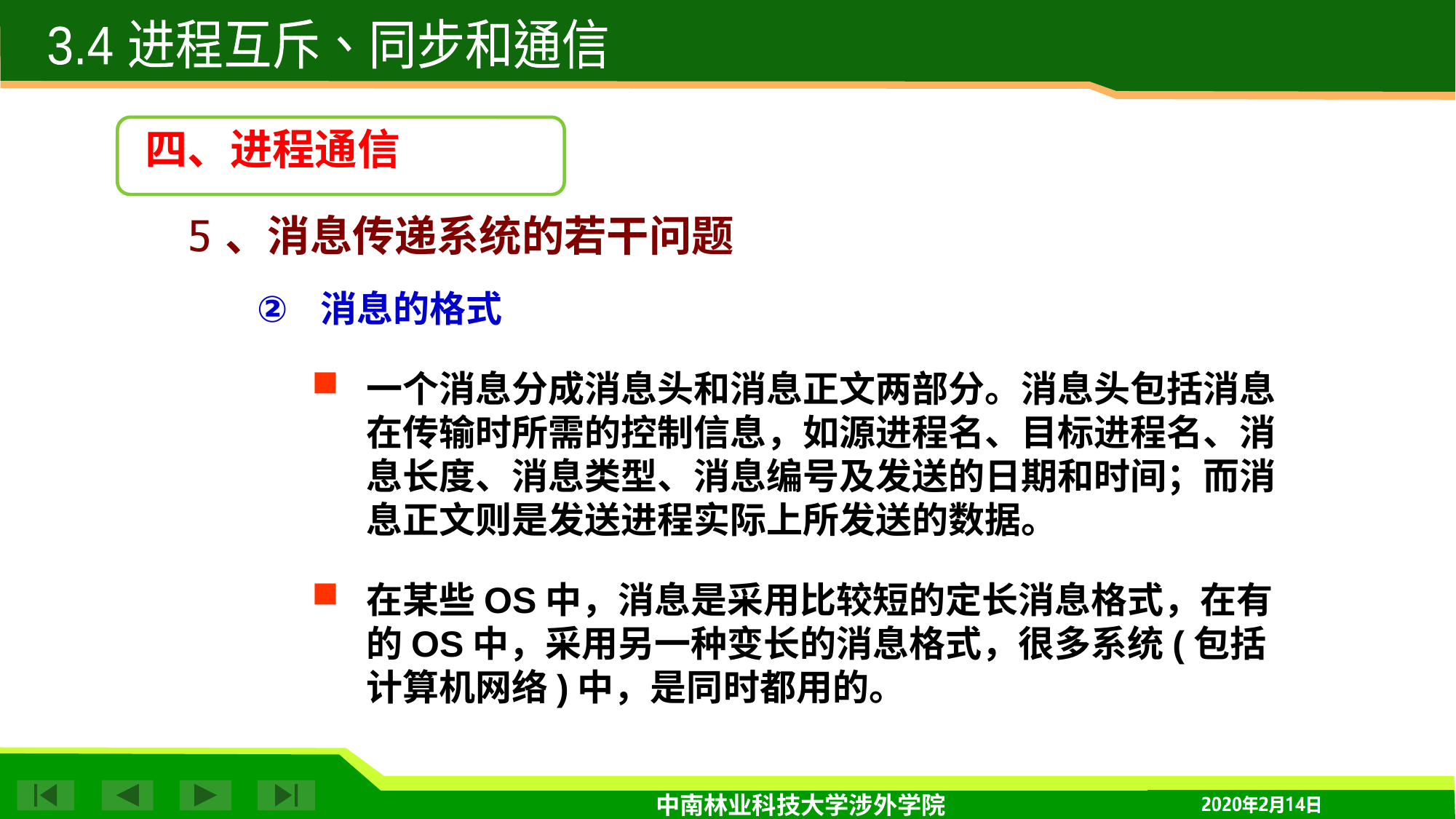

3.4 进程互斥、同步和通信
四、进程通信

5、消息传递系统的若干问题
消息的格式
一个消息分成消息头和消息正文两部分。消息头包括消息在传输时所需的控制信息，如源进程名、目标进程名、消息长度、消息类型、消息编号及发送的日期和时间；而消息正文则是发送进程实际上所发送的数据。
在某些OS中，消息是采用比较短的定长消息格式，在有的OS中，采用另一种变长的消息格式，很多系统(包括计算机网络)中，是同时都用的。